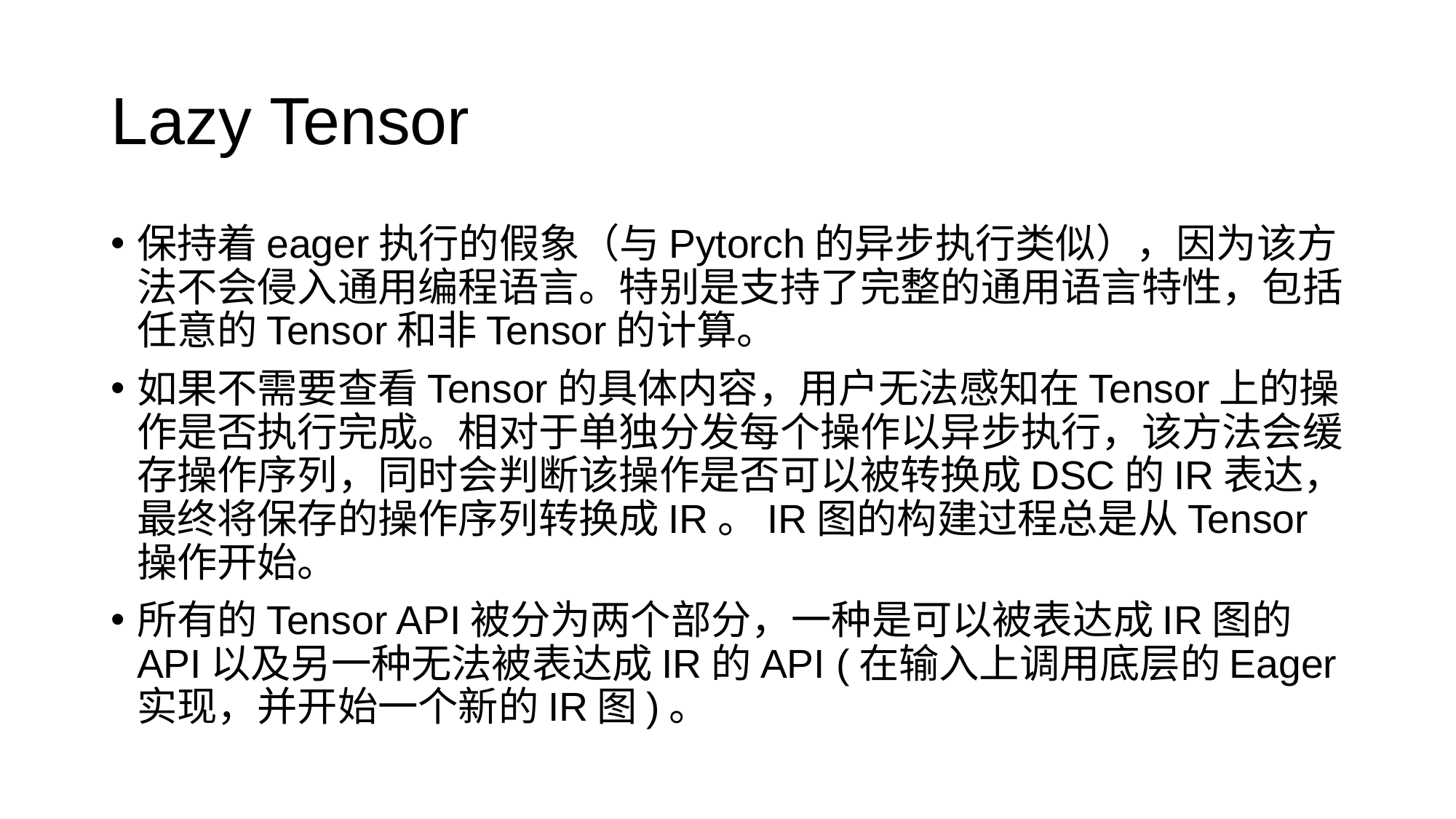

# Lazy Tensor
保持着eager执行的假象（与Pytorch的异步执行类似），因为该方法不会侵入通用编程语言。特别是支持了完整的通用语言特性，包括任意的Tensor和非Tensor的计算。
如果不需要查看Tensor的具体内容，用户无法感知在Tensor上的操作是否执行完成。相对于单独分发每个操作以异步执行，该方法会缓存操作序列，同时会判断该操作是否可以被转换成DSC的IR表达，最终将保存的操作序列转换成IR。IR图的构建过程总是从Tensor操作开始。
所有的Tensor API被分为两个部分，一种是可以被表达成IR图的API以及另一种无法被表达成IR的API (在输入上调用底层的Eager实现，并开始一个新的IR图)。